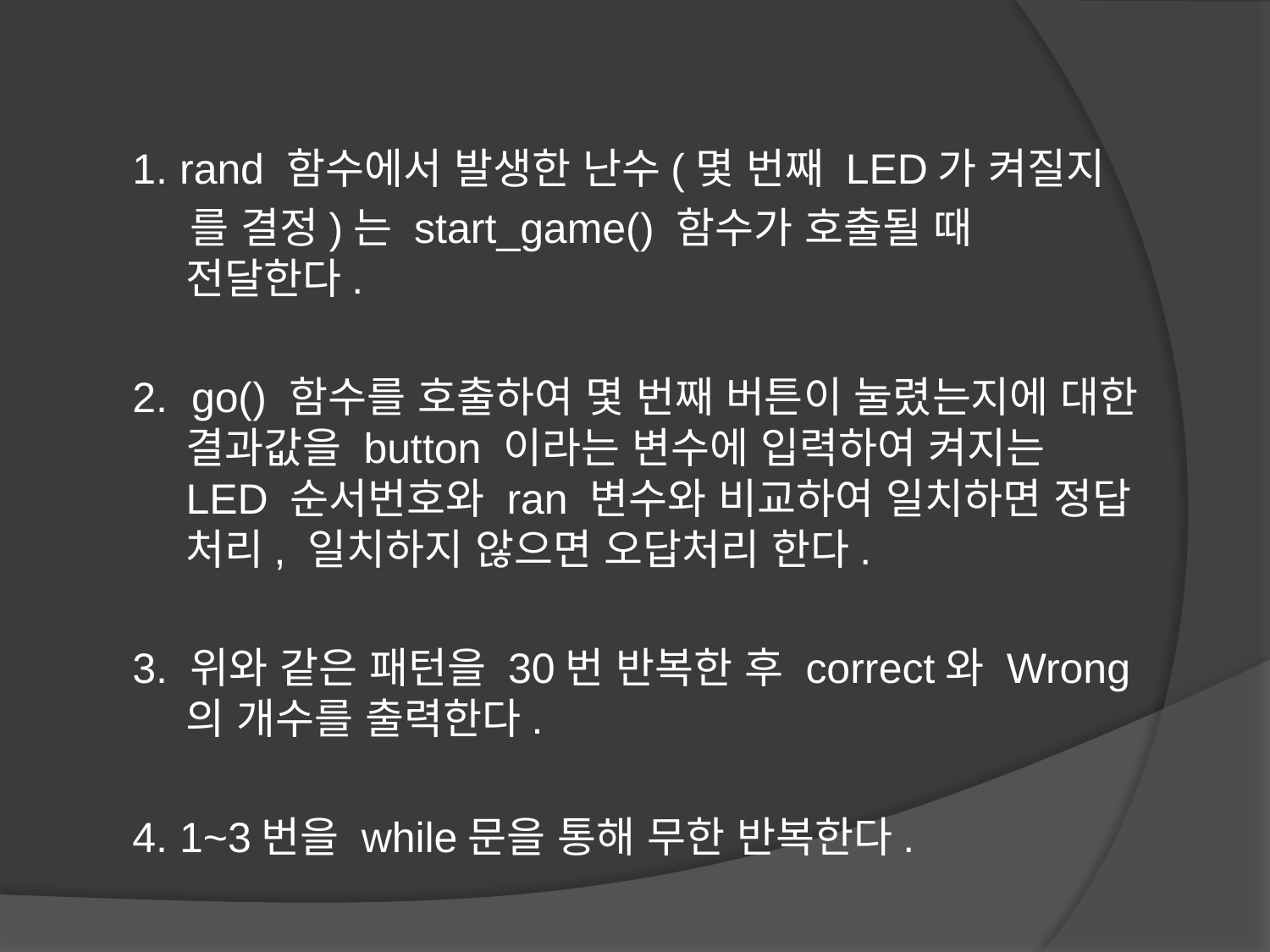

1. rand 함수에서 발생한 난수(몇 번째 LED가 켜질지
    를 결정)는 start_game() 함수가 호출될 때 전달한다.

2.  go() 함수를 호출하여 몇 번째 버튼이 눌렸는지에 대한 결과값을 button 이라는 변수에 입력하여 켜지는 LED 순서번호와 ran 변수와 비교하여 일치하면 정답 처리, 일치하지 않으면 오답처리 한다.

3. 위와 같은 패턴을 30번 반복한 후 correct와 Wrong 의 개수를 출력한다.

4. 1~3번을 while문을 통해 무한 반복한다.